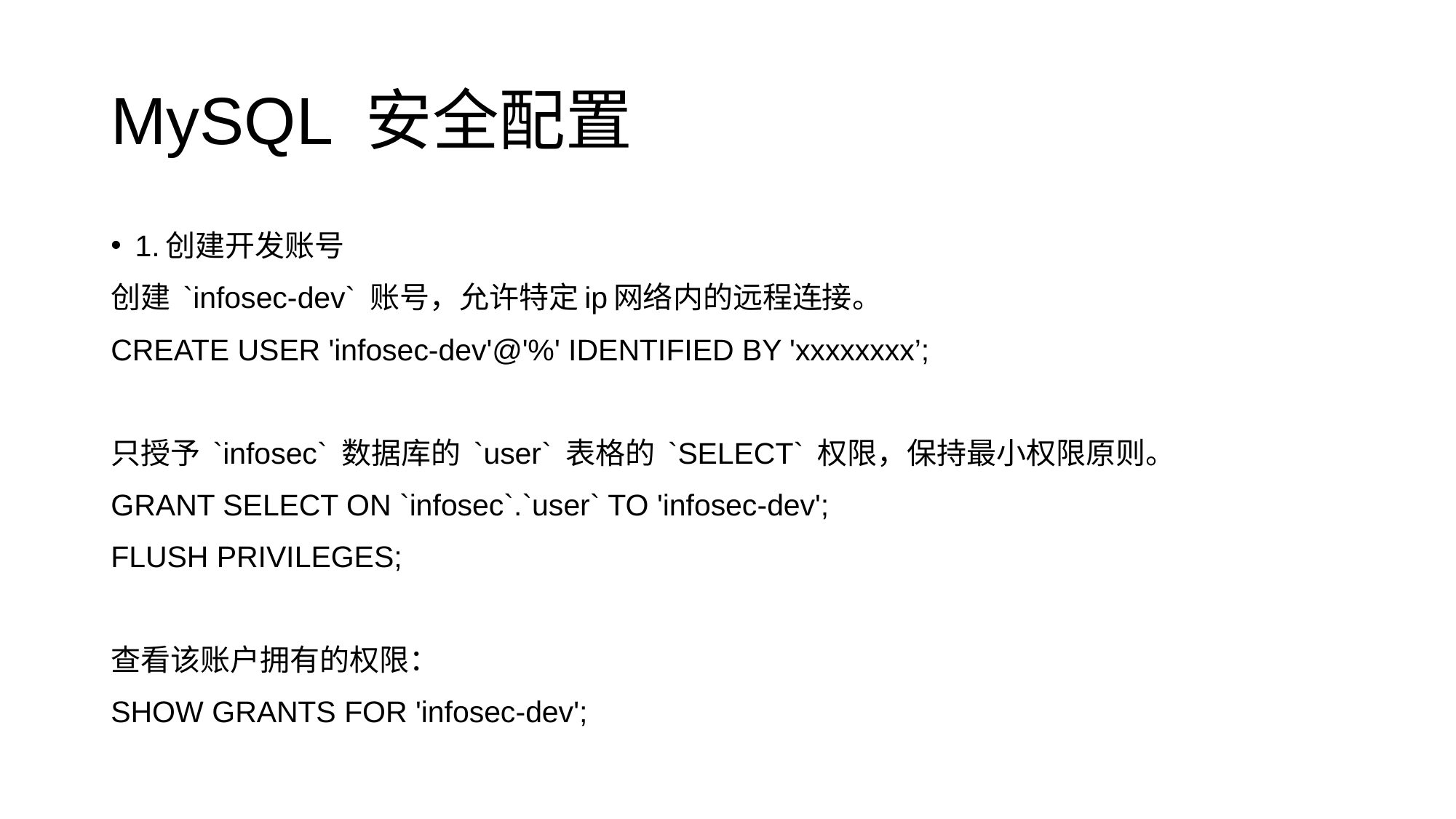

# MySQL 安全配置
1.创建开发账号
创建 `infosec-dev` 账号，允许特定ip网络内的远程连接。
CREATE USER 'infosec-dev'@'%' IDENTIFIED BY 'xxxxxxxx’;

只授予 `infosec` 数据库的 `user` 表格的 `SELECT` 权限，保持最小权限原则。
GRANT SELECT ON `infosec`.`user` TO 'infosec-dev';
FLUSH PRIVILEGES;

查看该账户拥有的权限：
SHOW GRANTS FOR 'infosec-dev';